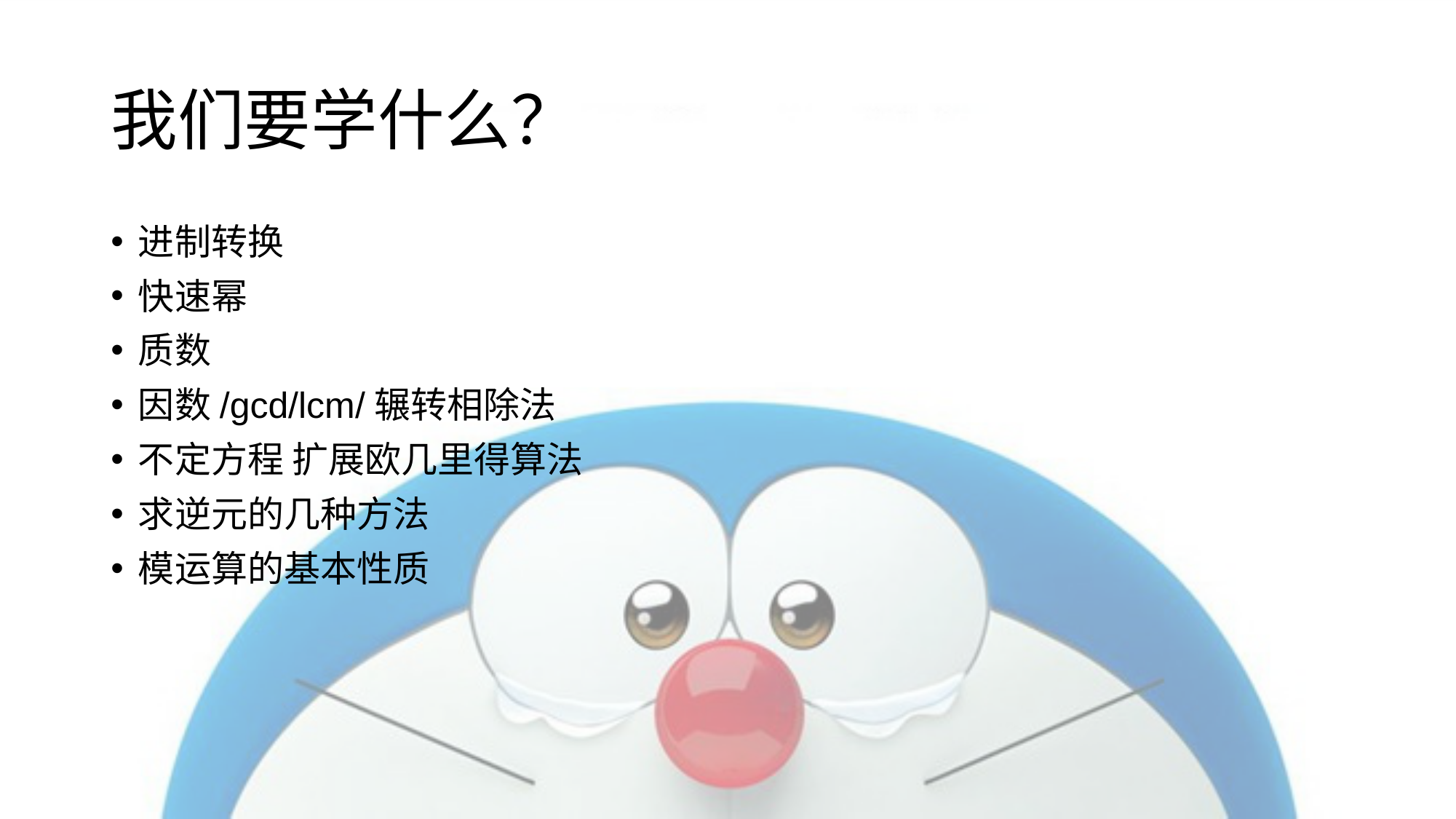

# 我们要学什么？
进制转换
快速幂
质数
因数/gcd/lcm/辗转相除法
不定方程 扩展欧几里得算法
求逆元的几种方法
模运算的基本性质